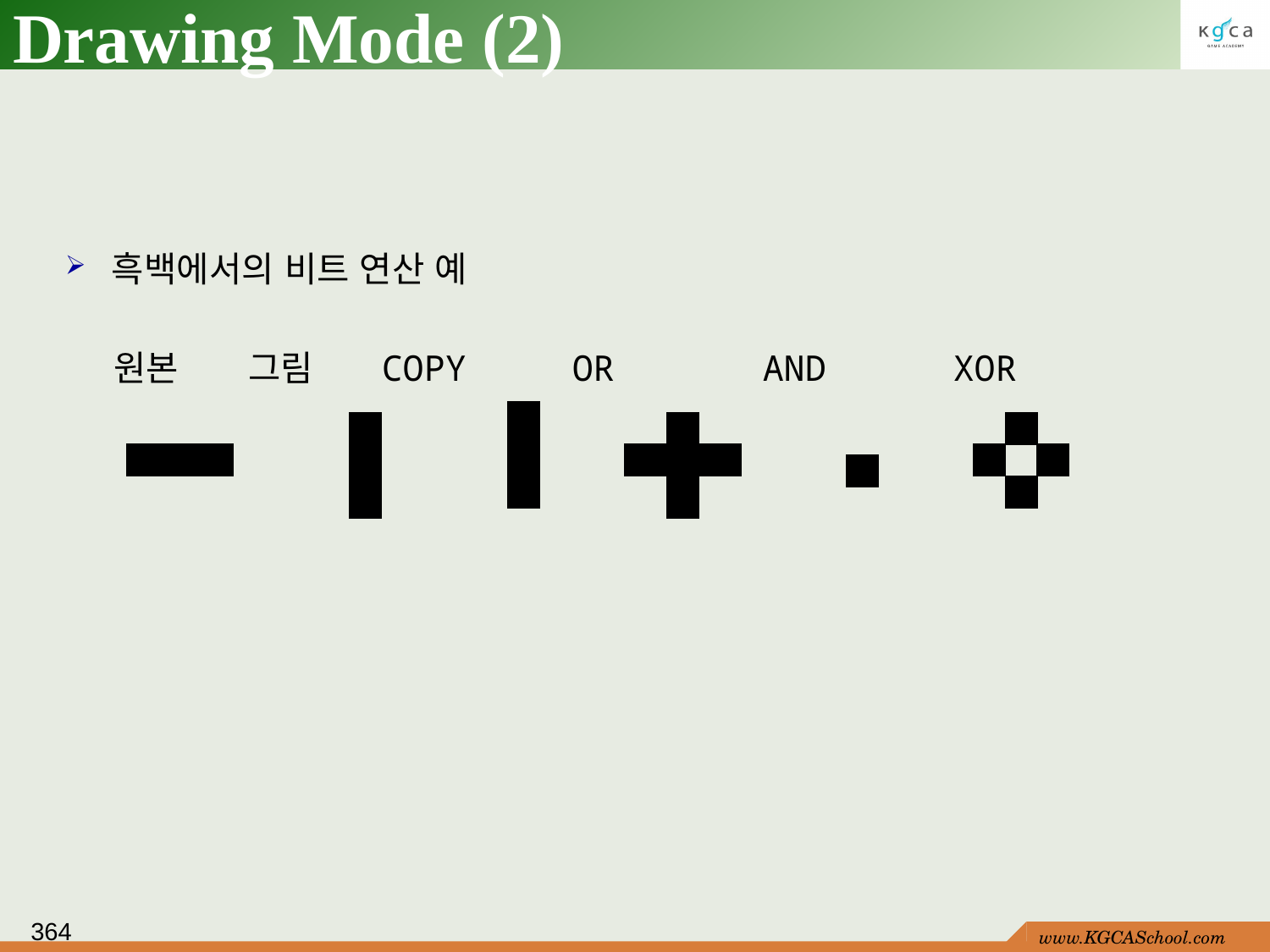

# Drawing Mode (2)
 흑백에서의 비트 연산 예

    원본       그림      COPY     OR       AND      XOR

364